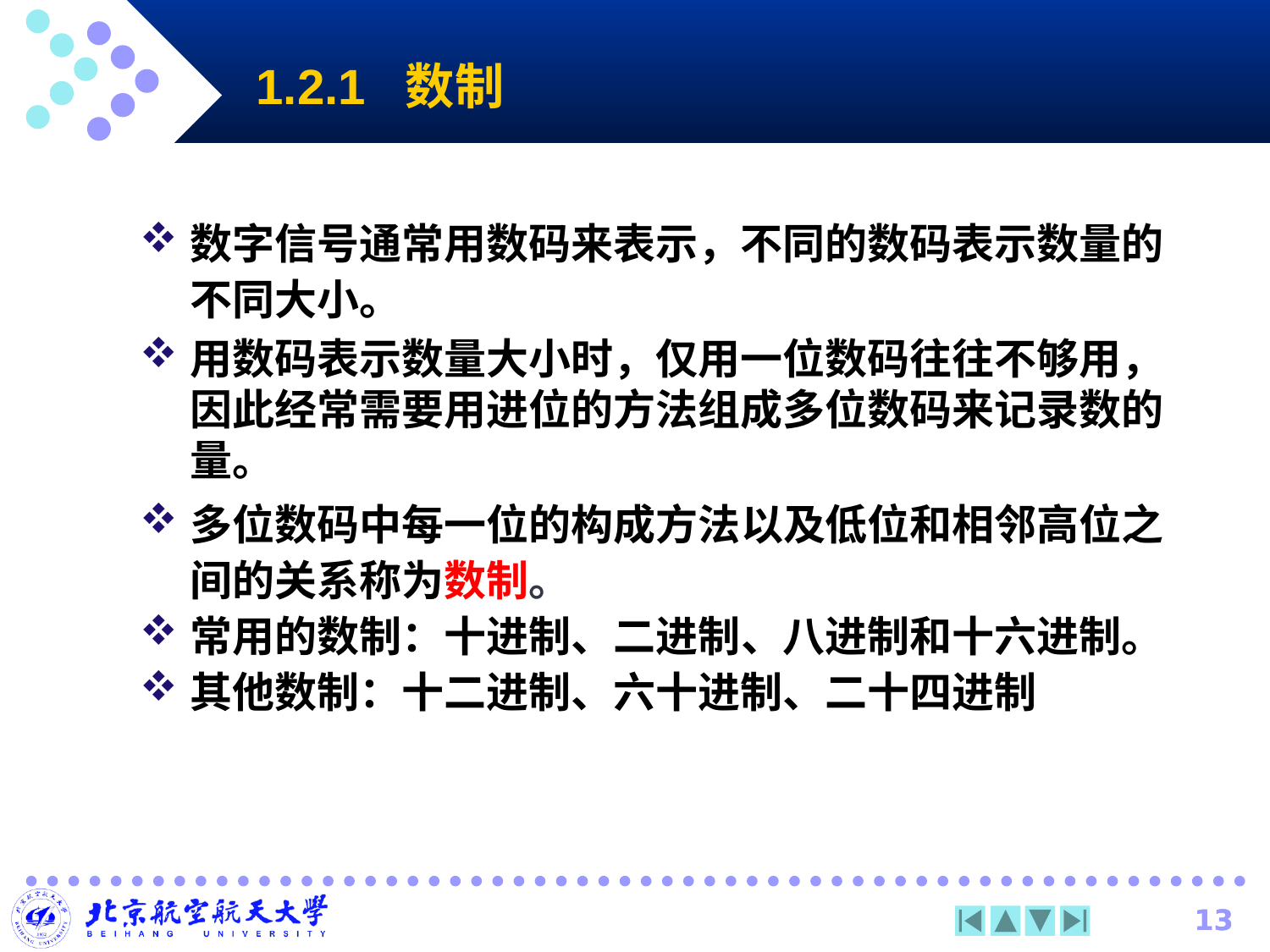

1.2.1  数制
数字信号通常用数码来表示，不同的数码表示数量的不同大小。
用数码表示数量大小时，仅用一位数码往往不够用，因此经常需要用进位的方法组成多位数码来记录数的量。
多位数码中每一位的构成方法以及低位和相邻高位之间的关系称为数制。
常用的数制：十进制、二进制、八进制和十六进制。
其他数制：十二进制、六十进制、二十四进制
13
13